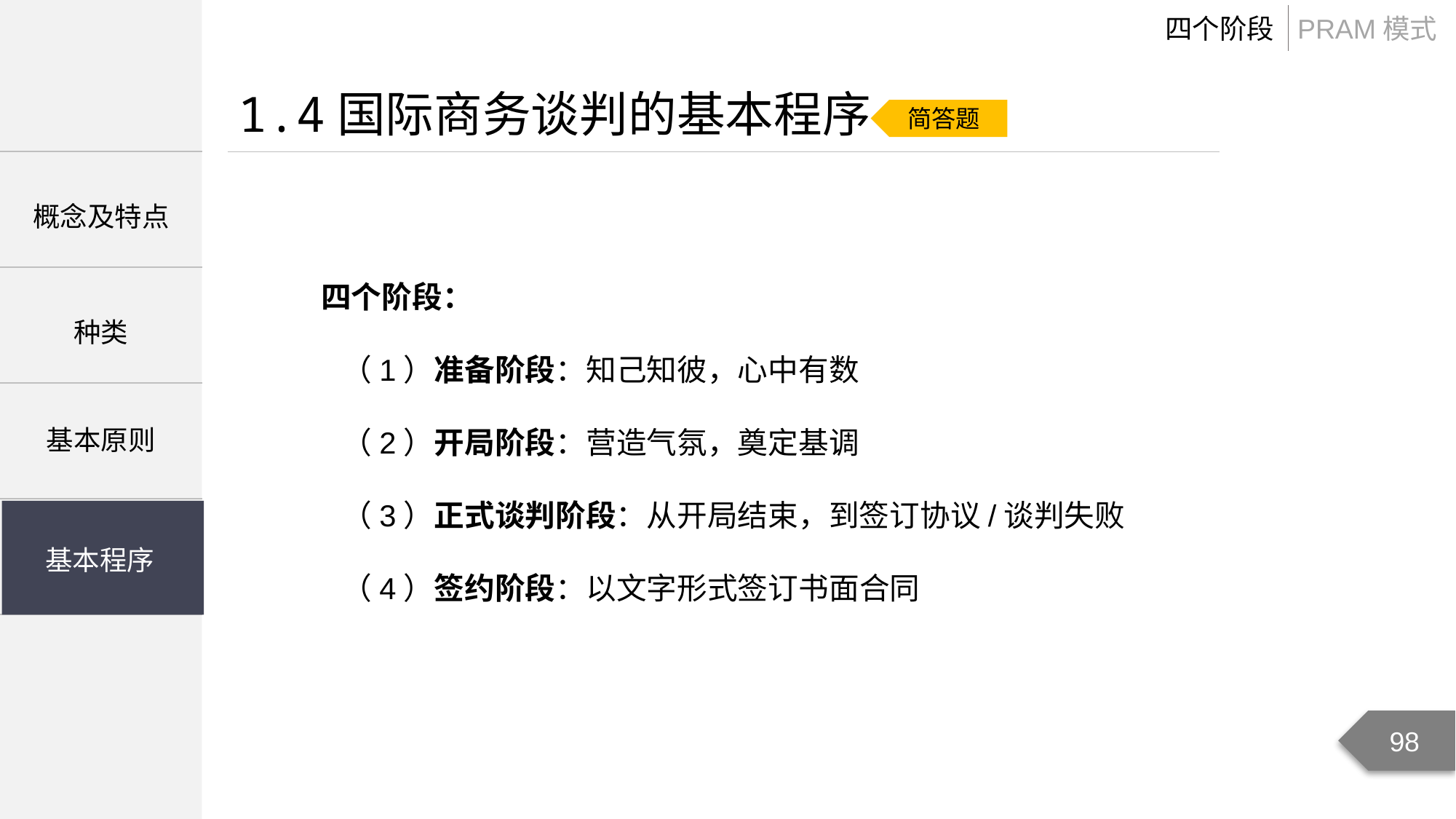

四个阶段
PRAM模式
1.4国际商务谈判的基本程序
简答题
| 概念及特点 |
| --- |
| 种类 |
|  |
|  |
四个阶段：
  （1）准备阶段：知己知彼，心中有数
  （2）开局阶段：营造气氛，奠定基调
  （3）正式谈判阶段：从开局结束，到签订协议/谈判失败
  （4）签约阶段：以文字形式签订书面合同
基本原则

基本程序
98